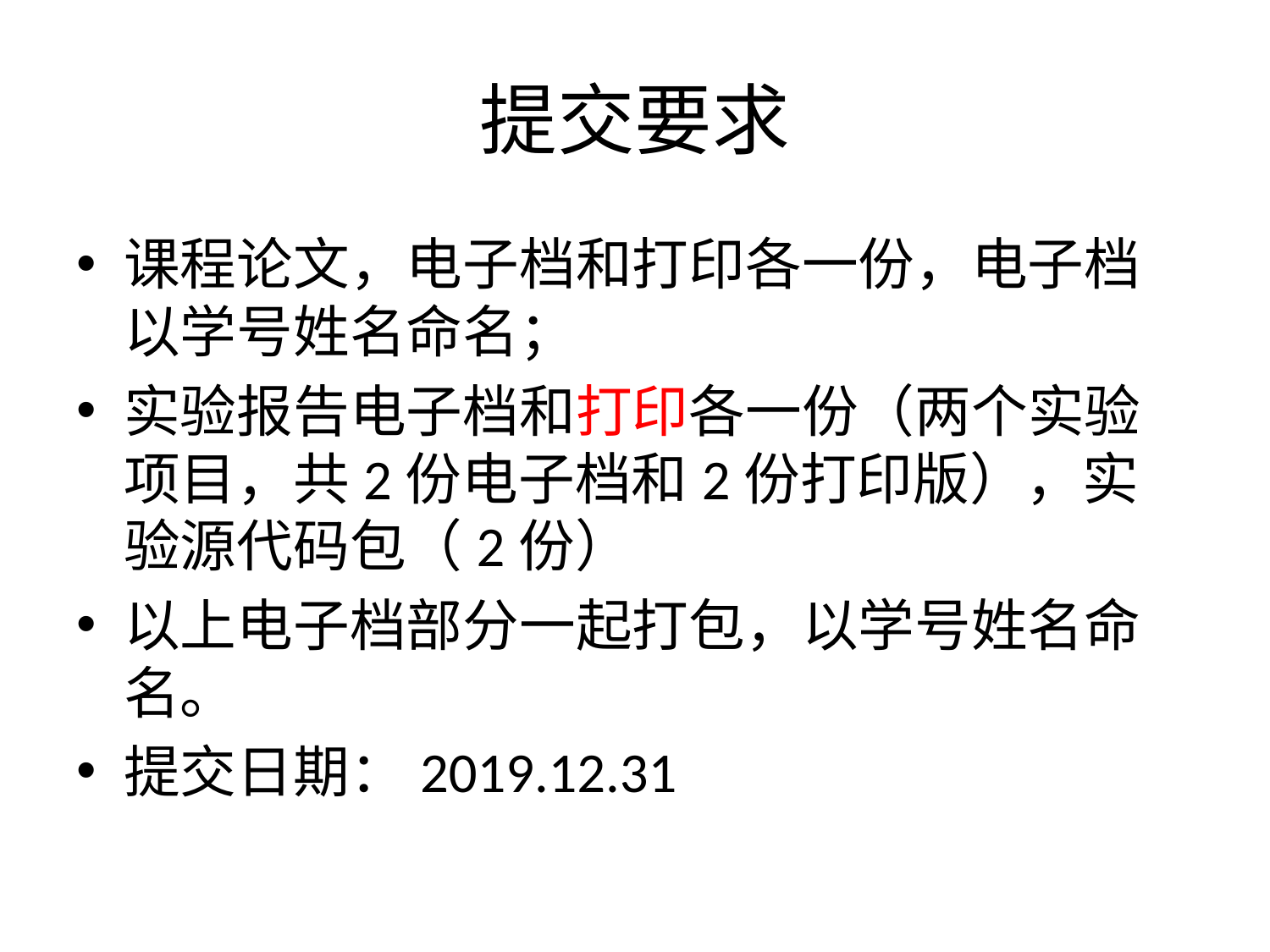

# 提交要求
课程论文，电子档和打印各一份，电子档以学号姓名命名；
实验报告电子档和打印各一份（两个实验项目，共2份电子档和2份打印版），实验源代码包（2份）
以上电子档部分一起打包，以学号姓名命名。
提交日期：2019.12.31